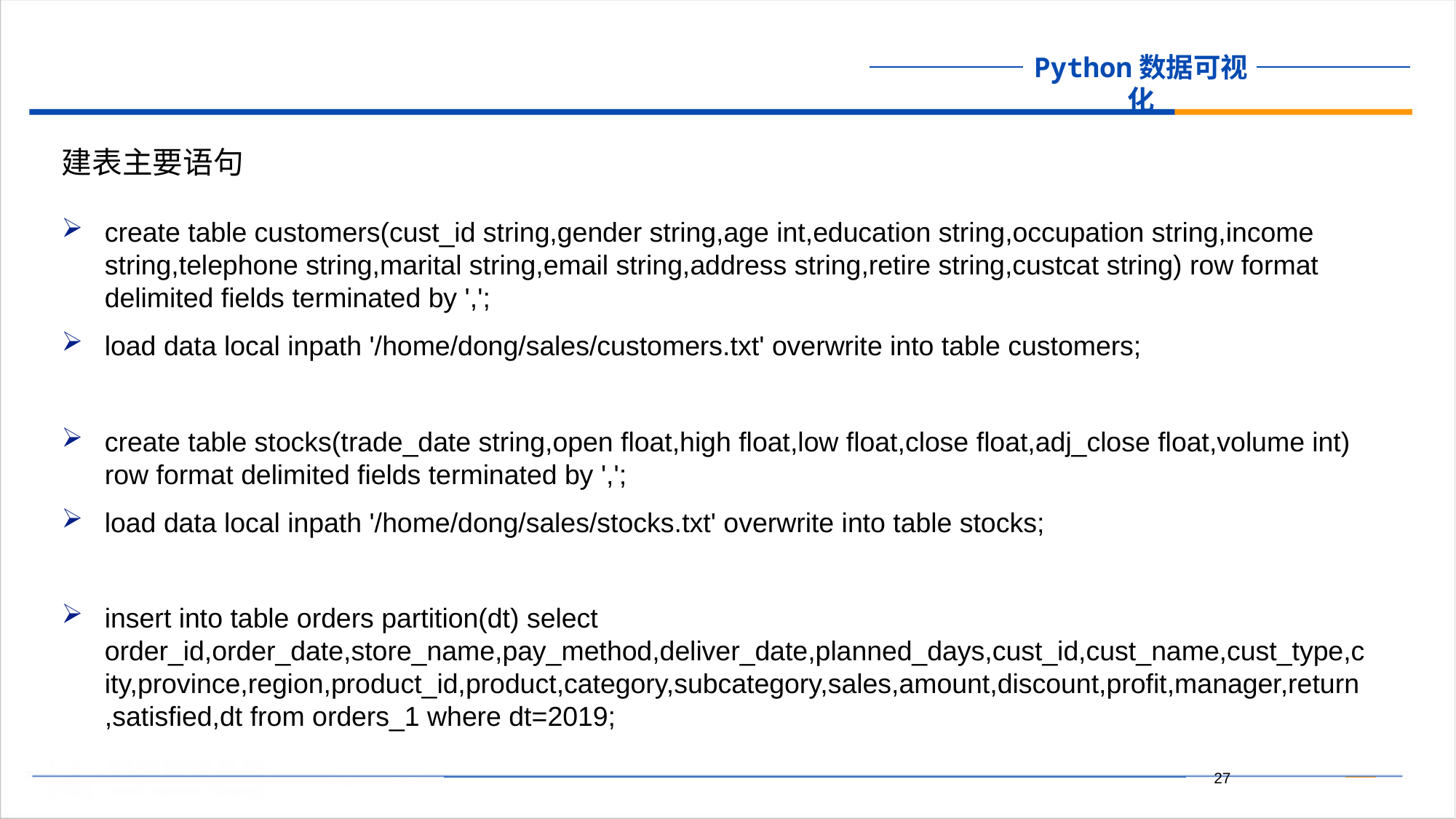

建表主要语句
create table customers(cust_id string,gender string,age int,education string,occupation string,income string,telephone string,marital string,email string,address string,retire string,custcat string) row format delimited fields terminated by ',';
load data local inpath '/home/dong/sales/customers.txt' overwrite into table customers;

create table stocks(trade_date string,open float,high float,low float,close float,adj_close float,volume int) row format delimited fields terminated by ',';
load data local inpath '/home/dong/sales/stocks.txt' overwrite into table stocks;

insert into table orders partition(dt) select order_id,order_date,store_name,pay_method,deliver_date,planned_days,cust_id,cust_name,cust_type,city,province,region,product_id,product,category,subcategory,sales,amount,discount,profit,manager,return,satisfied,dt from orders_1 where dt=2019;